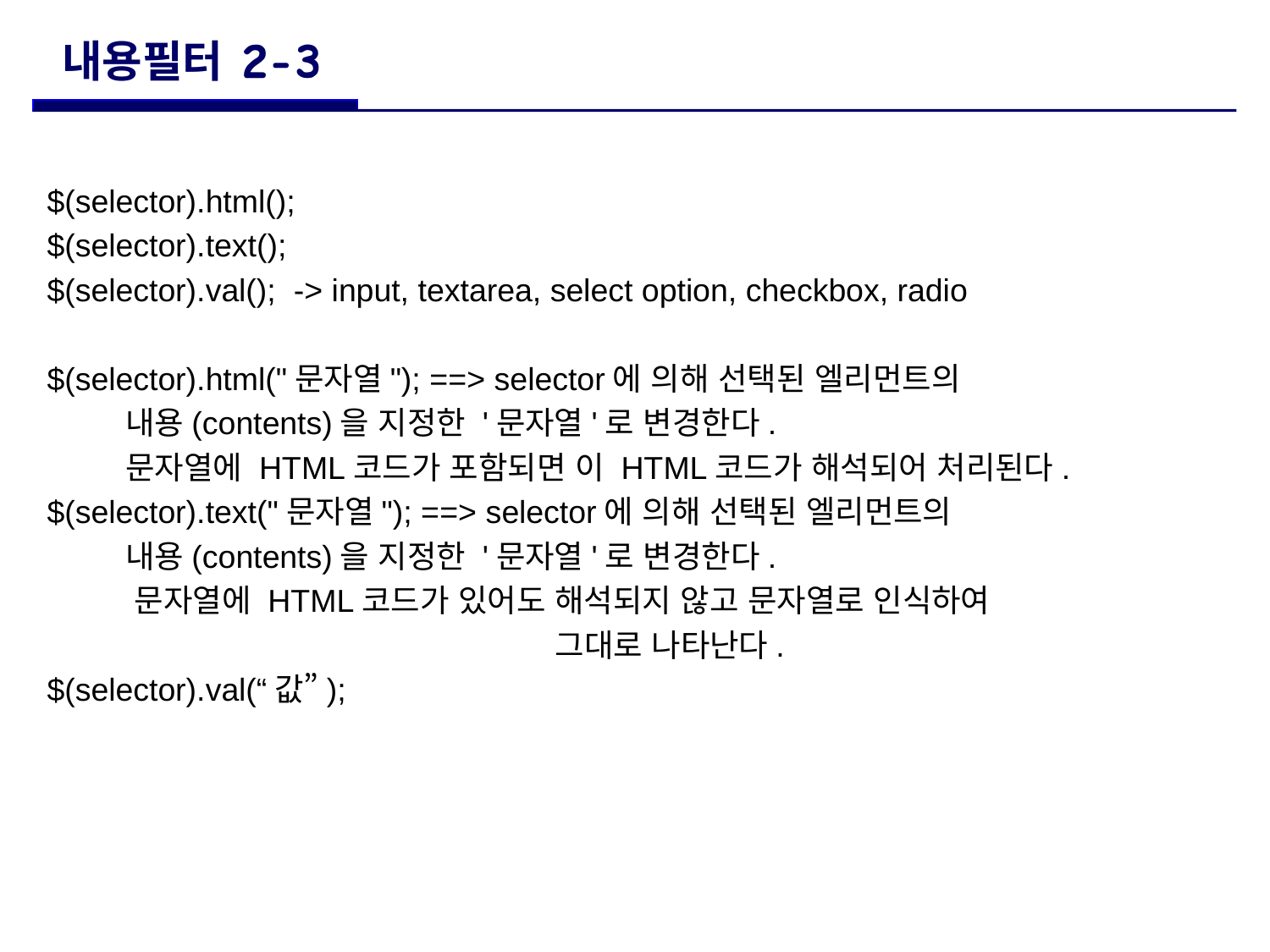

# 내용필터 2-3
$(selector).html();
$(selector).text();
$(selector).val();  -> input, textarea, select option, checkbox, radio

$(selector).html("문자열"); ==> selector에 의해 선택된 엘리먼트의
        내용(contents)을 지정한 '문자열'로 변경한다.
        문자열에 HTML코드가 포함되면 이 HTML코드가 해석되어 처리된다.
$(selector).text("문자열"); ==> selector에 의해 선택된 엘리먼트의
        내용(contents)을 지정한 '문자열'로 변경한다.
         문자열에 HTML코드가 있어도 해석되지 않고 문자열로 인식하여
				그대로 나타난다.
$(selector).val(“값”);